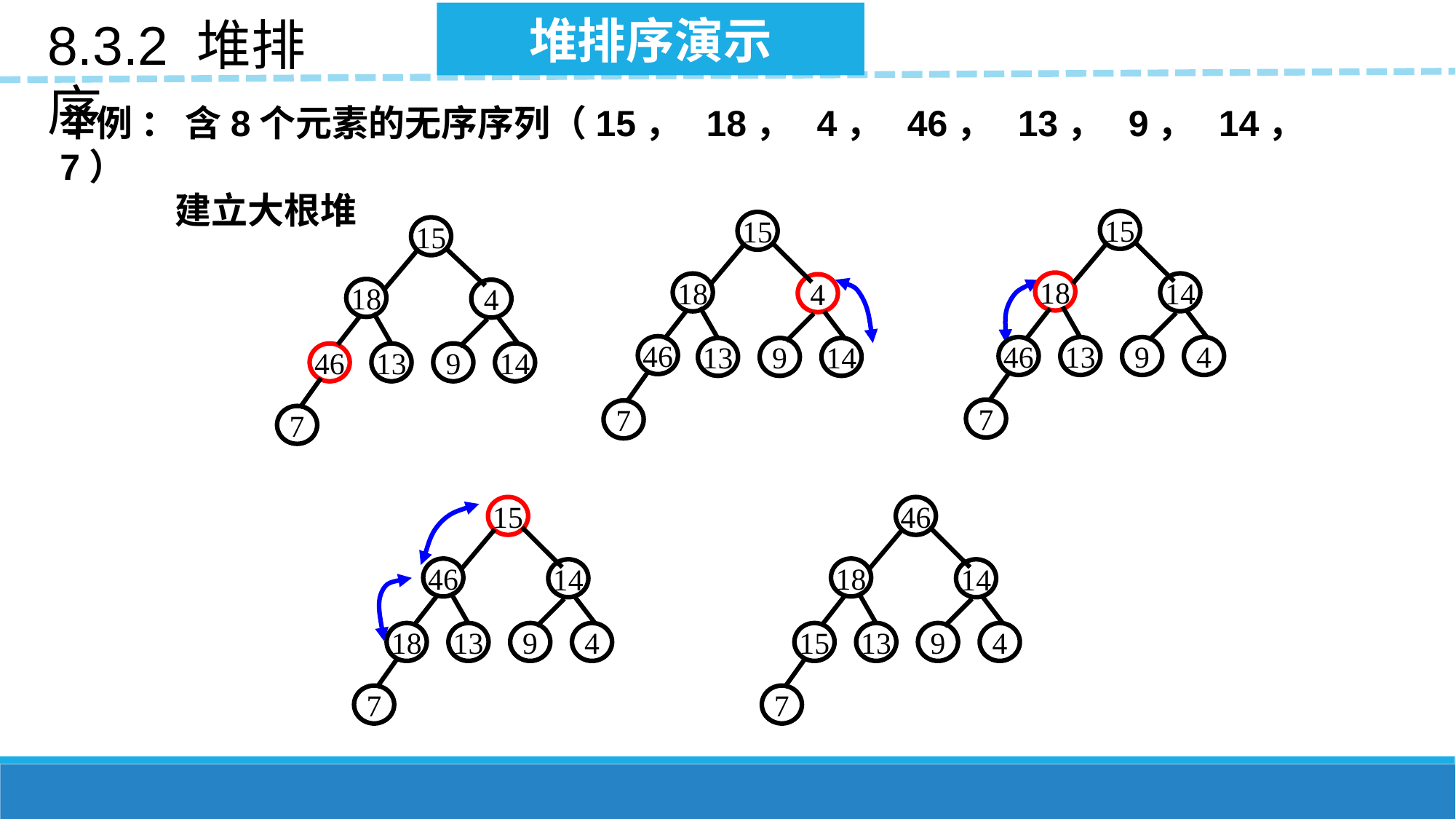

堆排序演示
8.3.2 堆排序
举例 ： 含8个元素的无序序列（15，  18，  4，  46，  13，  9，  14，  7）
             建立大根堆
15

18
14

46
13
9
4

7
15

18
4

46
13
9
14

7
15

18
4

46
13
9
14

7

15

46
14

18
13
9
4

7
46

18
14

15
13
9
4

7